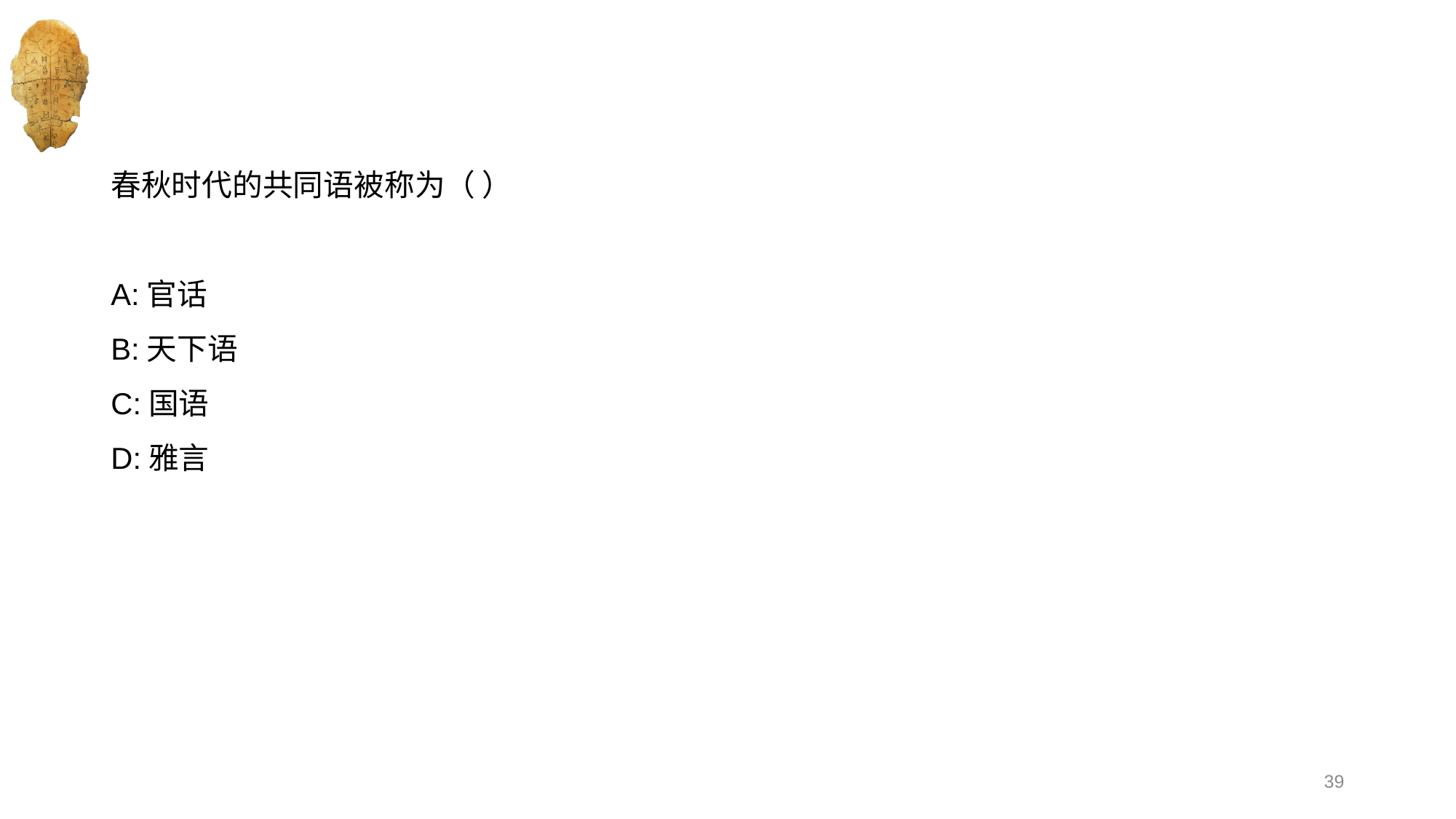

#
春秋时代的共同语被称为（ ）

A:官话
B:天下语
C:国语
D:雅言

39